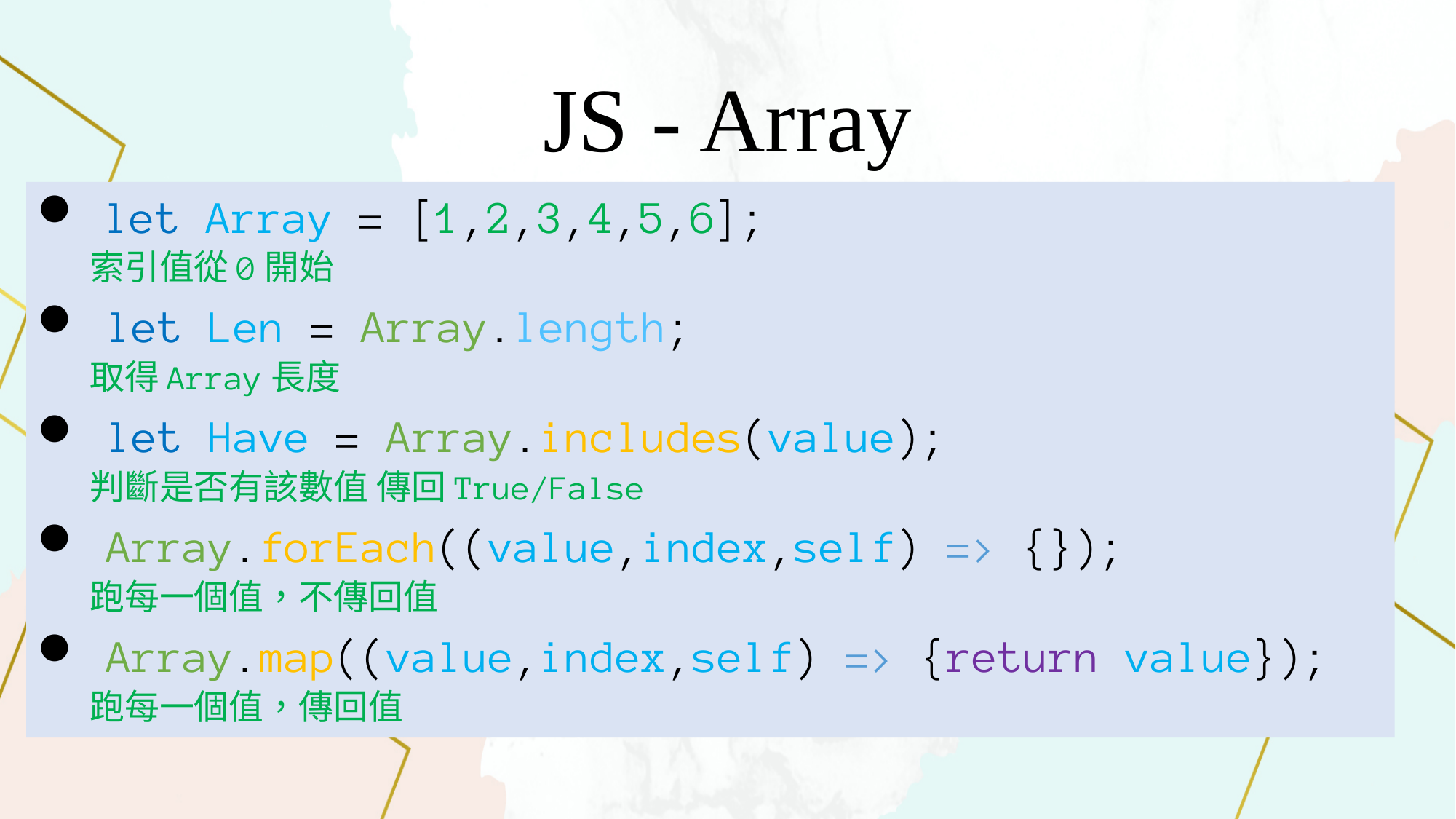

# JS - Array
  let Array = [1,2,3,4,5,6];
	索引值從0開始
 let Len = Array.length;
	取得Array長度
 let Have = Array.includes(value);
	判斷是否有該數值 傳回True/False
 Array.forEach((value,index,self) => {});
	跑每一個值，不傳回值
 Array.map((value,index,self) => {return value});
	跑每一個值，傳回值